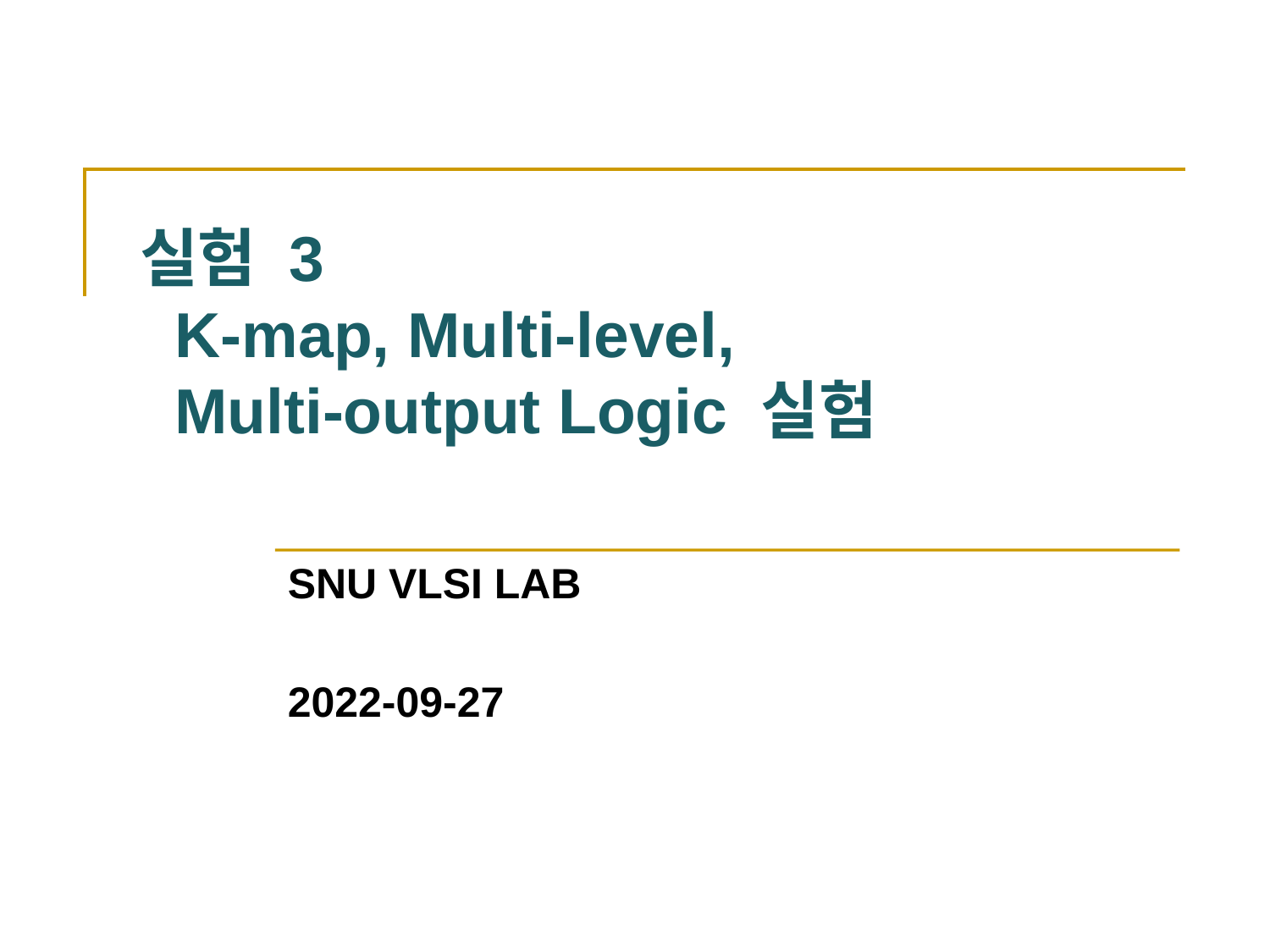

# 실험 3 K-map, Multi-level, Multi-output Logic 실험
SNU VLSI LAB

2022-09-27